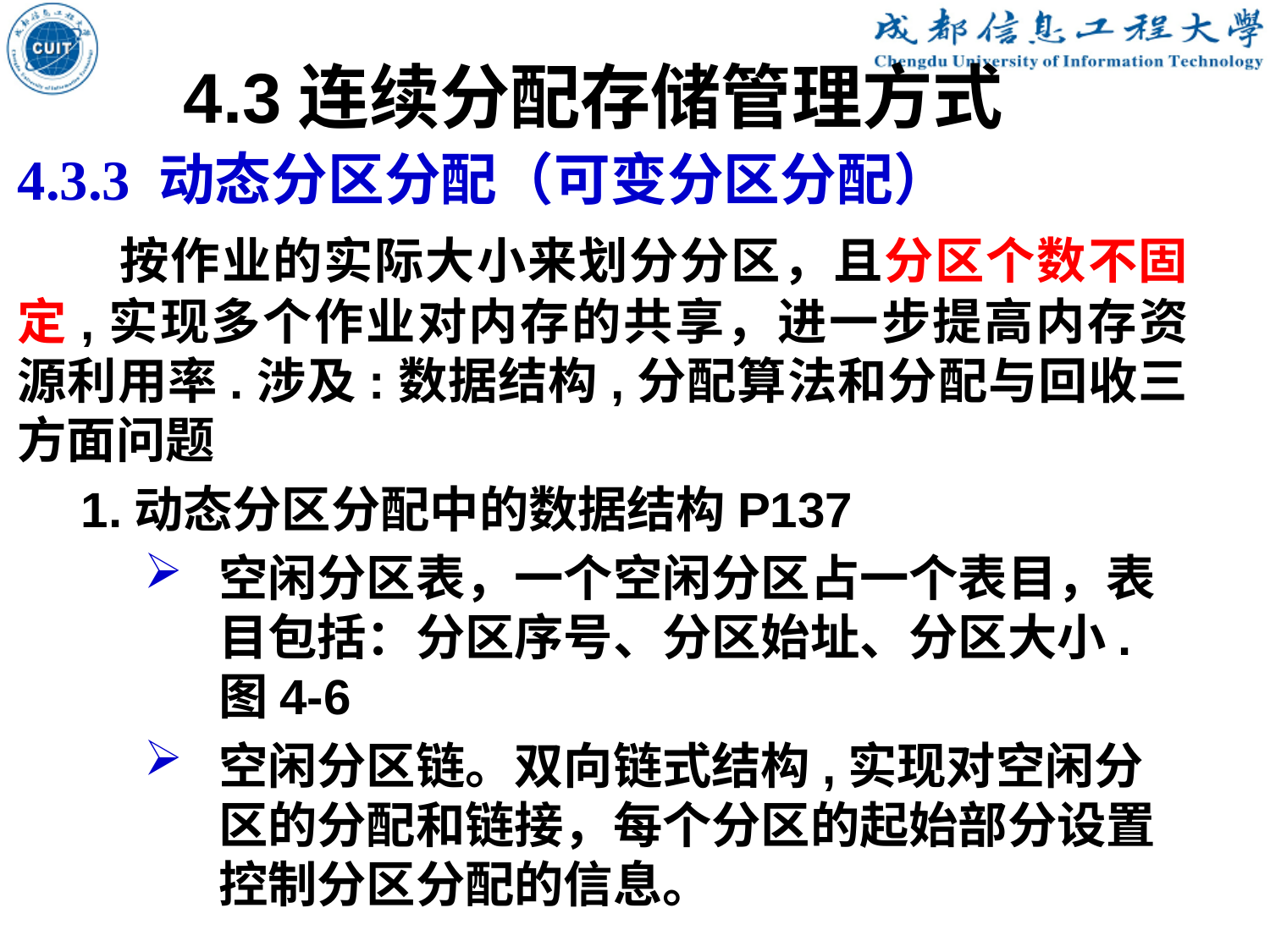

4.3连续分配存储管理方式
4.3.3 动态分区分配（可变分区分配）
      按作业的实际大小来划分分区，且分区个数不固定,实现多个作业对内存的共享，进一步提高内存资源利用率.涉及:数据结构,分配算法和分配与回收三方面问题
1.动态分区分配中的数据结构P137
空闲分区表，一个空闲分区占一个表目，表目包括：分区序号、分区始址、分区大小.图4-6
空闲分区链。双向链式结构,实现对空闲分区的分配和链接，每个分区的起始部分设置控制分区分配的信息。